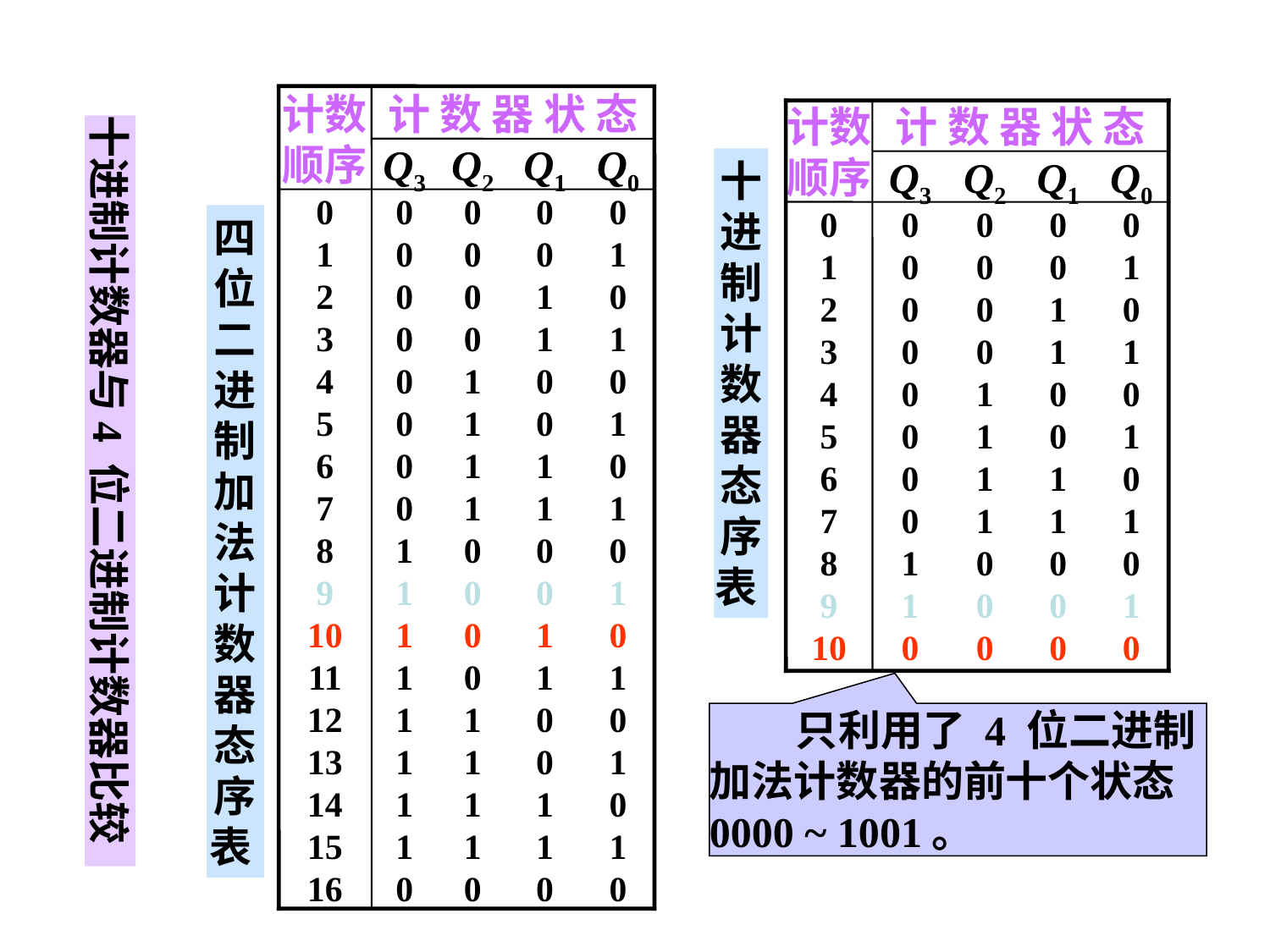

计数顺序

计 数 器 状 态

计数顺序

计 数 器 状 态

十进制计数器与4 位二进制计数器比较
Q3

Q2
Q1
Q0
十进制计数器态序表
Q3

Q2
Q1
Q0
0

0
0
0
0
0

0
0
0
0
四位二进制加法计数器态序表
1
0
0
0
1
1
0
0
0
1
2
0
0
1
0
2
0
0
1
0
3
0
0
1
1
3
0
0
1
1
4
0
1
0
0
4
0
1
0
0
5
0
1
0
1
5
0
1
0
1
6
0
1
1
0
6
0
1
1
0
7
0
1
1
1
7
0
1
1
1
8
1
0
0
0
8
1
0
0
0
9
1
0
0
1
9
1
0
0
1
10
1
0
1
0
10
0
0
0
0
11
1
0
1
1

12
1
1
0
0
13
1
1
0
1
14
1
1
1
0
15
1
1
1
1
16
0
0
0
0

        只利用了 4 位二进制加法计数器的前十个状态 0000 ~ 1001。